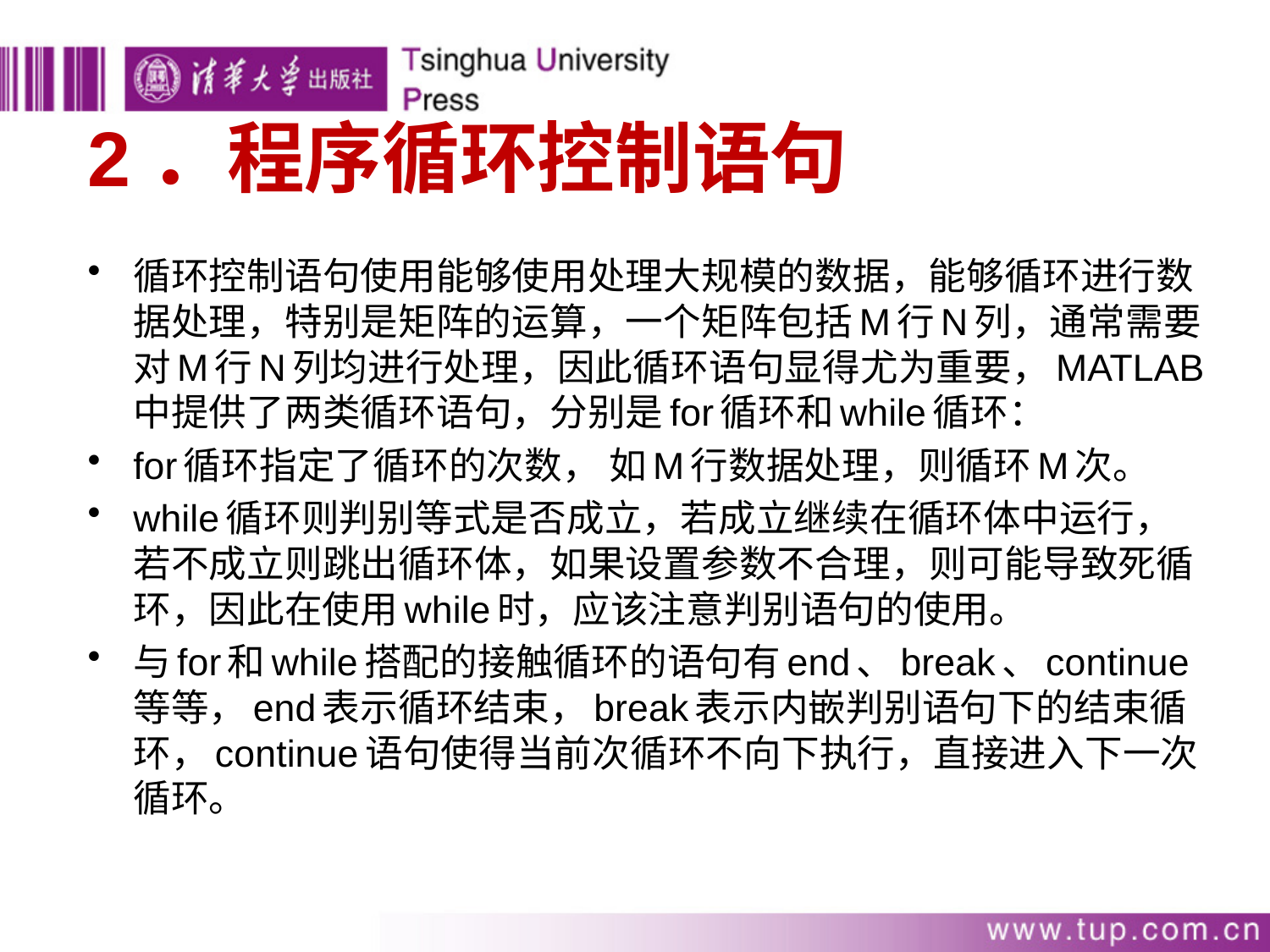

# 2．程序循环控制语句
循环控制语句使用能够使用处理大规模的数据，能够循环进行数据处理，特别是矩阵的运算，一个矩阵包括M行N列，通常需要对M行N列均进行处理，因此循环语句显得尤为重要，MATLAB中提供了两类循环语句，分别是for循环和while循环：
for循环指定了循环的次数， 如M行数据处理，则循环M次。
while循环则判别等式是否成立，若成立继续在循环体中运行，若不成立则跳出循环体，如果设置参数不合理，则可能导致死循环，因此在使用while时，应该注意判别语句的使用。
与for和while搭配的接触循环的语句有end、break、continue等等，end表示循环结束，break表示内嵌判别语句下的结束循环，continue语句使得当前次循环不向下执行，直接进入下一次循环。